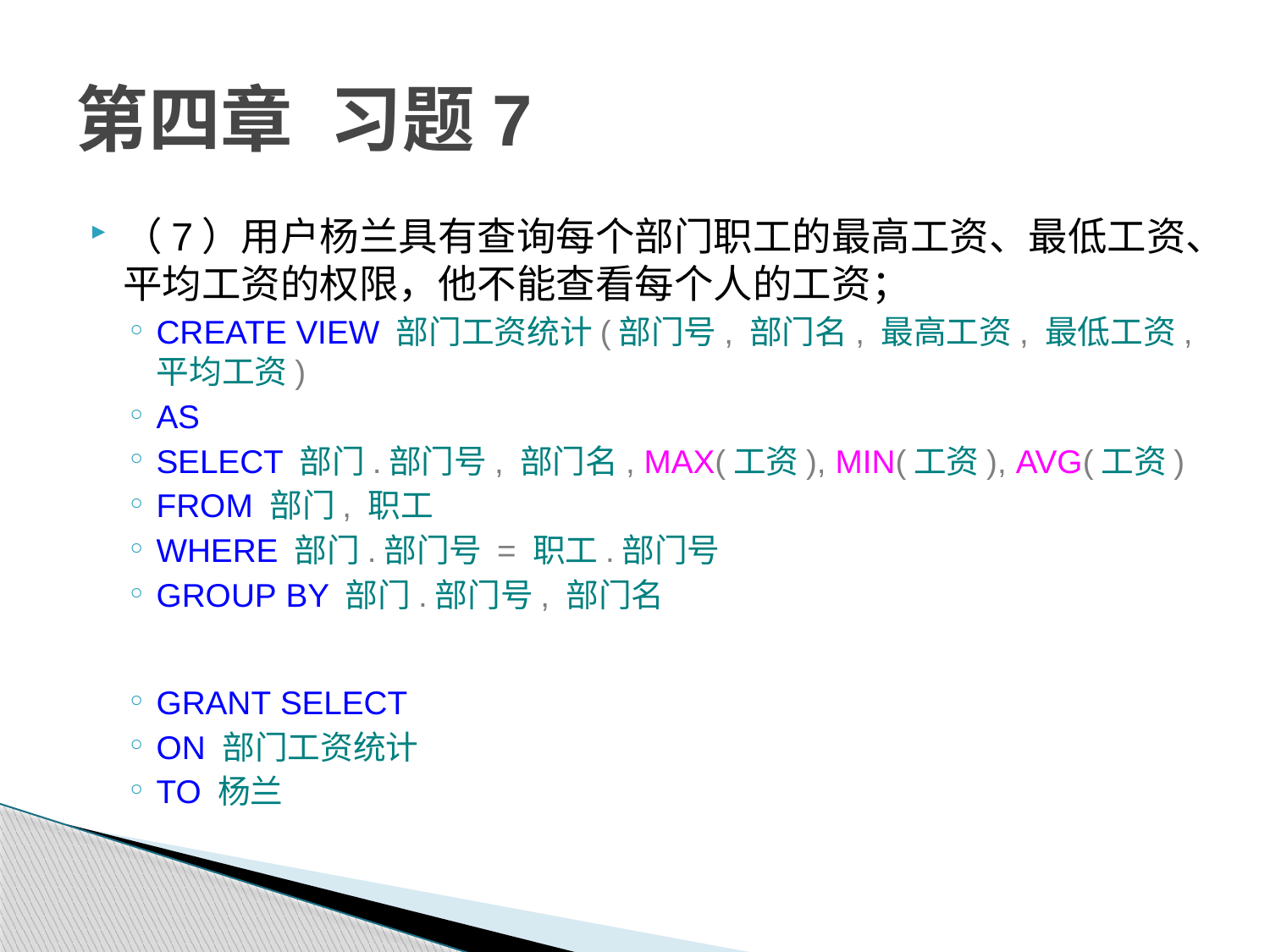

# 第四章	习题7
（7）用户杨兰具有查询每个部门职工的最高工资、最低工资、平均工资的权限，他不能查看每个人的工资；
CREATE VIEW 部门工资统计(部门号, 部门名, 最高工资, 最低工资, 平均工资)
AS
SELECT 部门.部门号, 部门名, MAX(工资), MIN(工资), AVG(工资)
FROM 部门, 职工
WHERE 部门.部门号 = 职工.部门号
GROUP BY 部门.部门号, 部门名

GRANT SELECT
ON 部门工资统计
TO 杨兰